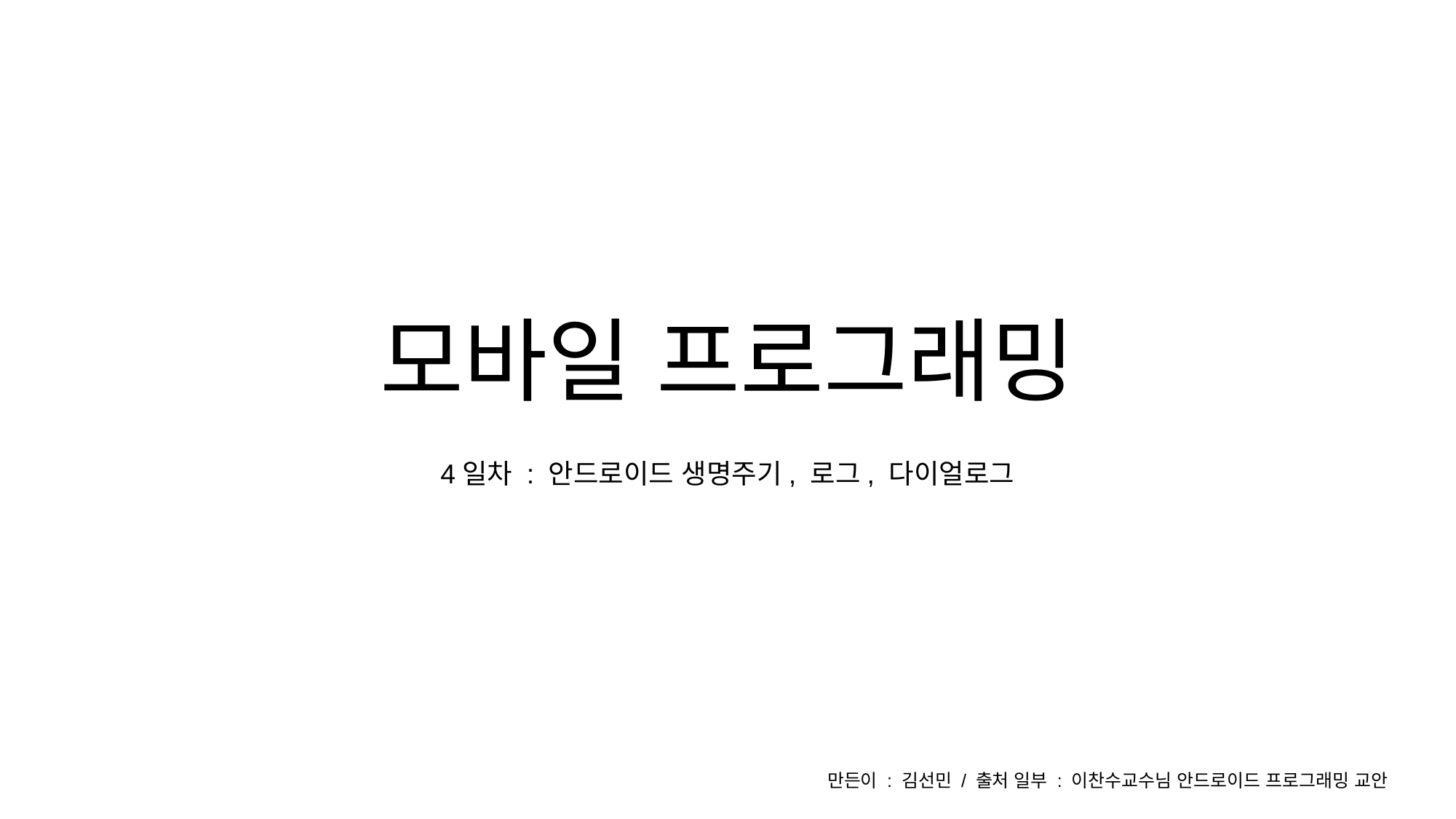

# 모바일 프로그래밍
4일차 : 안드로이드 생명주기, 로그, 다이얼로그
만든이 : 김선민 / 출처 일부 : 이찬수교수님 안드로이드 프로그래밍 교안